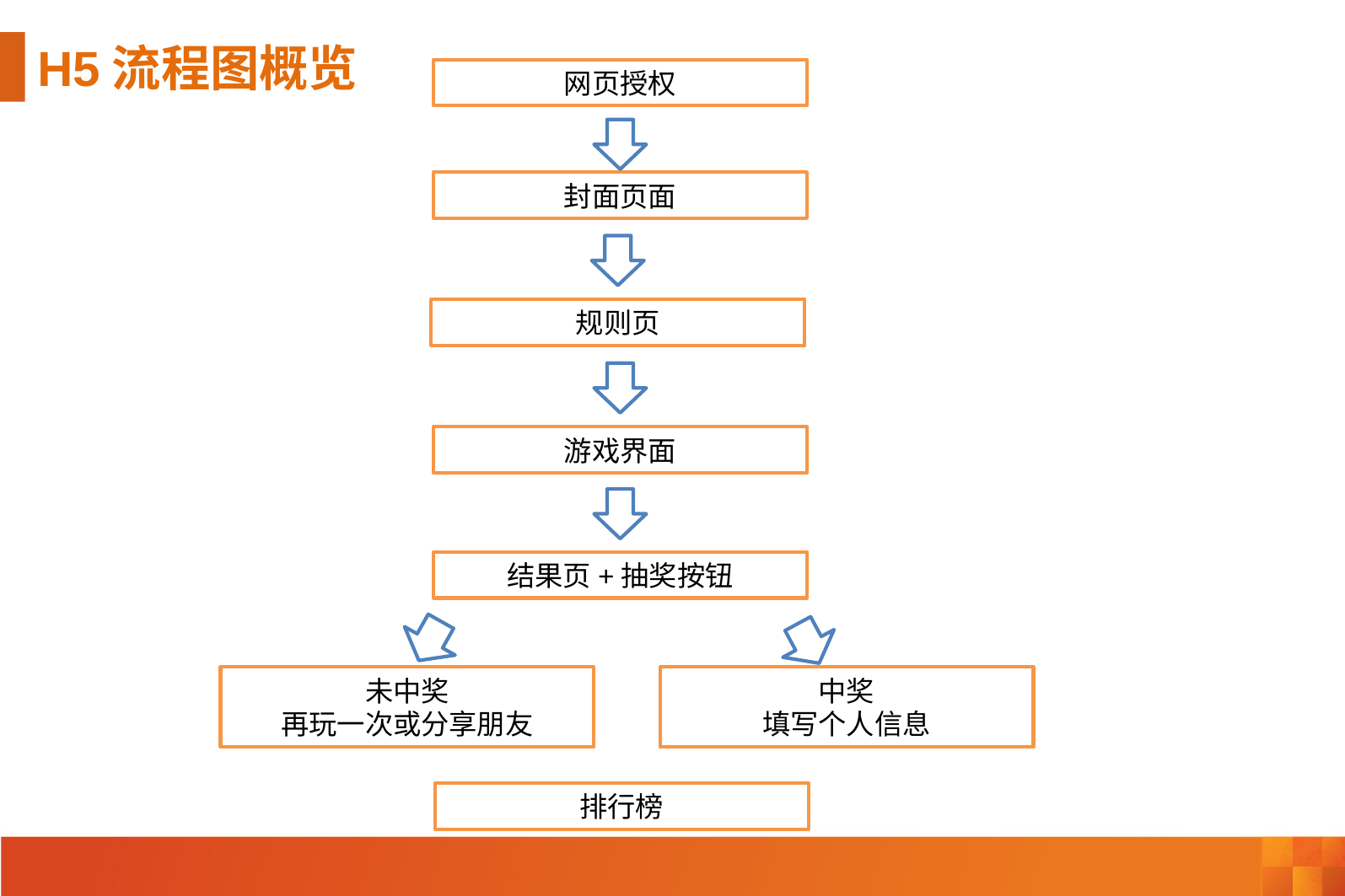

H5流程图概览

网页授权

封面页面

规则页

游戏界面

结果页+抽奖按钮

未中奖
再玩一次或分享朋友
中奖
填写个人信息
排行榜